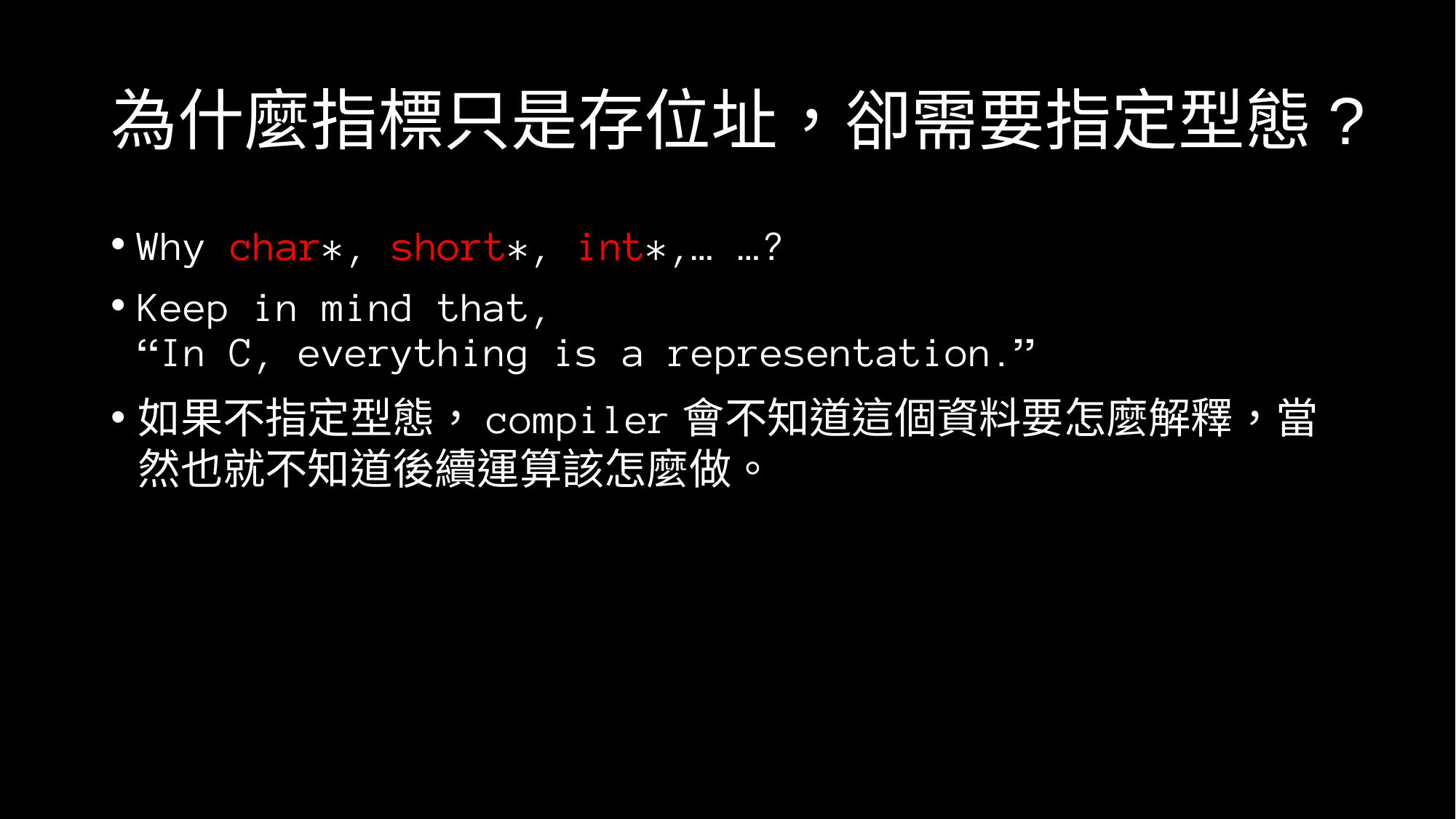

# 為什麼指標只是存位址，卻需要指定型態?
Why char*, short*, int*,… …?
Keep in mind that,
“In C, everything is a representation.”
如果不指定型態，compiler會不知道這個資料要怎麼解釋，當然也就不知道後續運算該怎麼做。